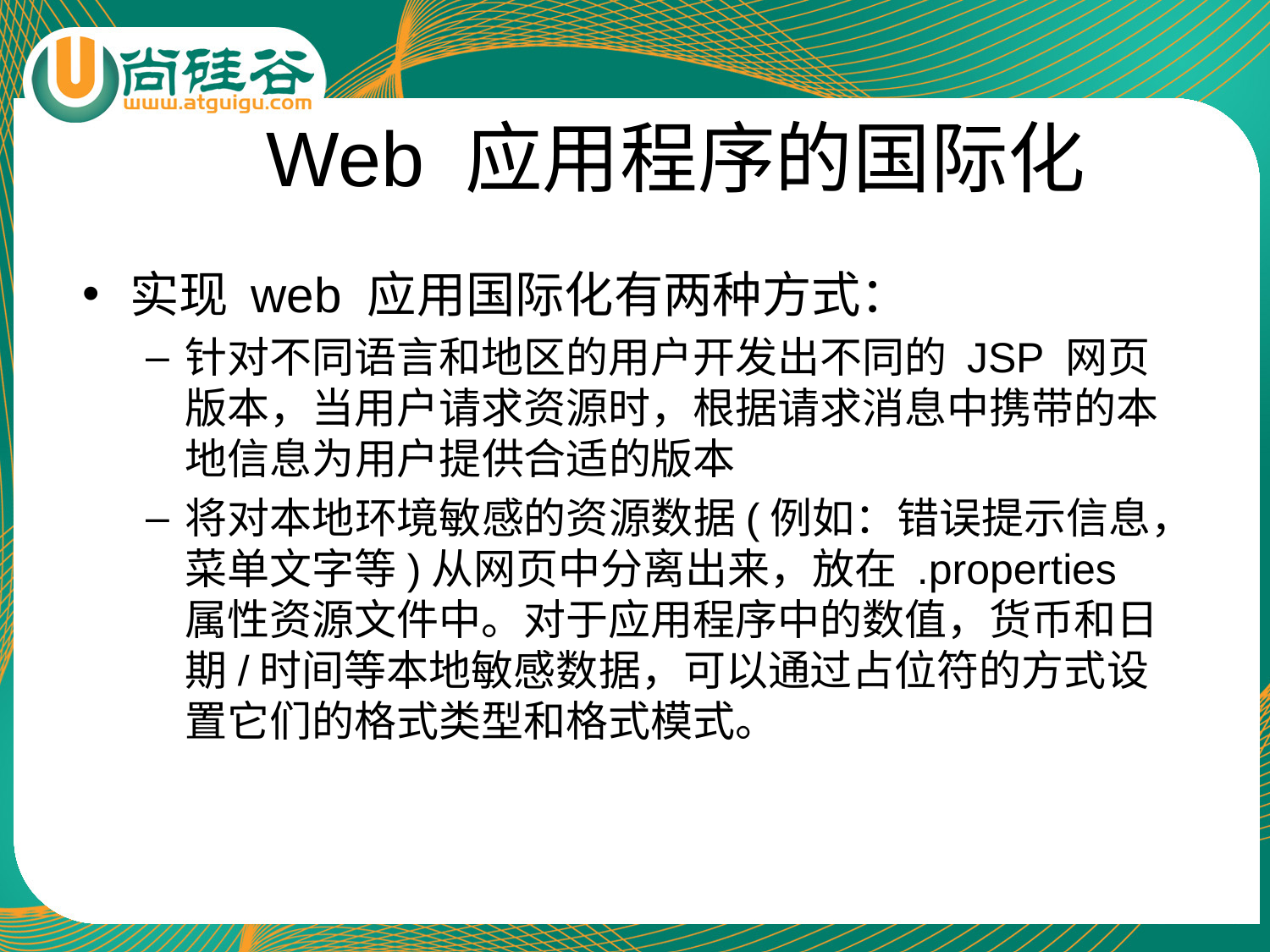

# Web 应用程序的国际化
实现 web 应用国际化有两种方式：
针对不同语言和地区的用户开发出不同的 JSP 网页版本，当用户请求资源时，根据请求消息中携带的本地信息为用户提供合适的版本
将对本地环境敏感的资源数据(例如：错误提示信息，菜单文字等)从网页中分离出来，放在 .properties 属性资源文件中。对于应用程序中的数值，货币和日期/时间等本地敏感数据，可以通过占位符的方式设置它们的格式类型和格式模式。